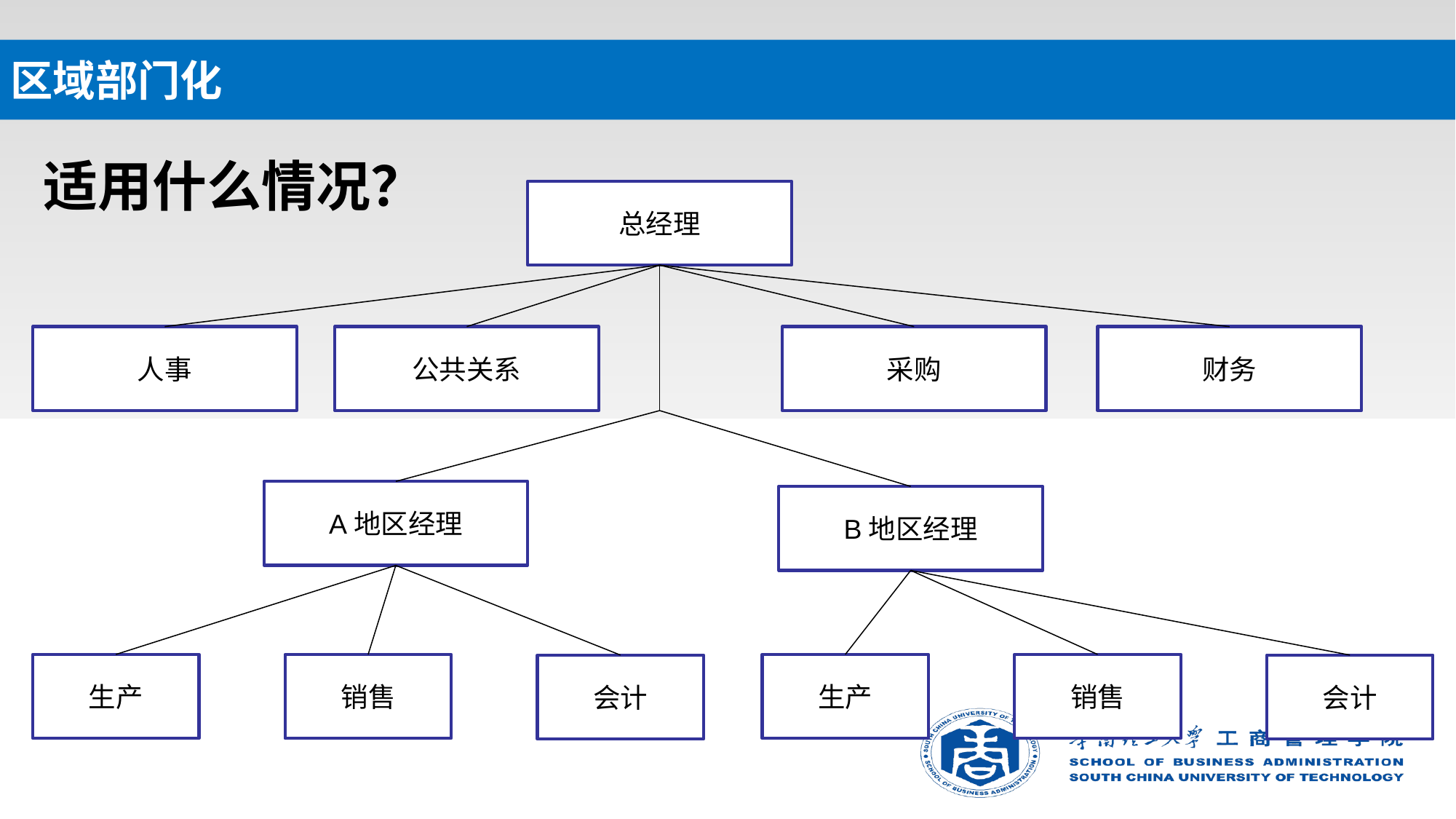

# 区域部门化
适用什么情况？
总经理
公共关系
采购
财务
人事
A地区经理
B地区经理
生产
销售
会计
生产
销售
会计